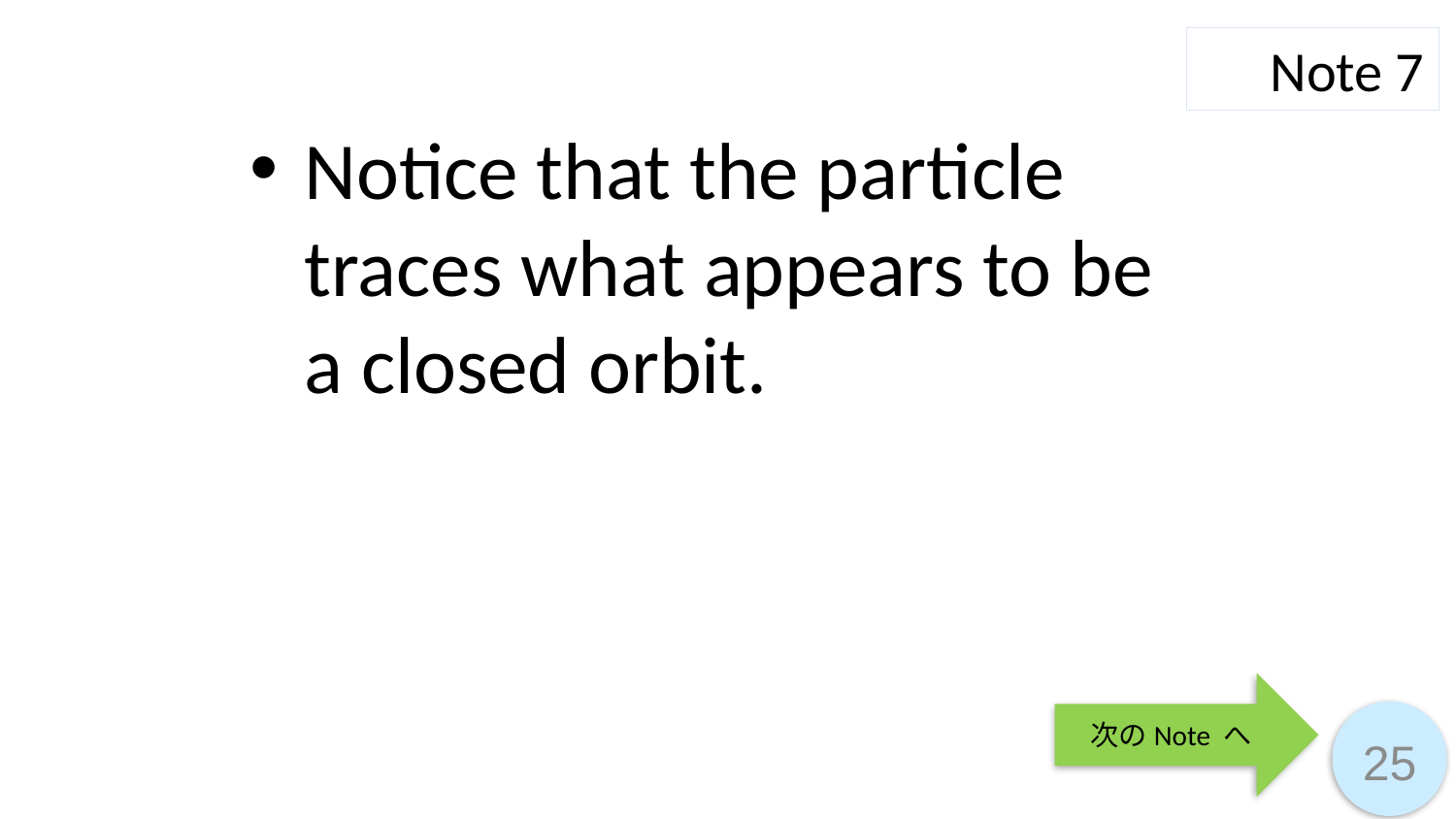

Note 7
Notice that the particle traces what appears to be a closed orbit.
次のNote へ
25